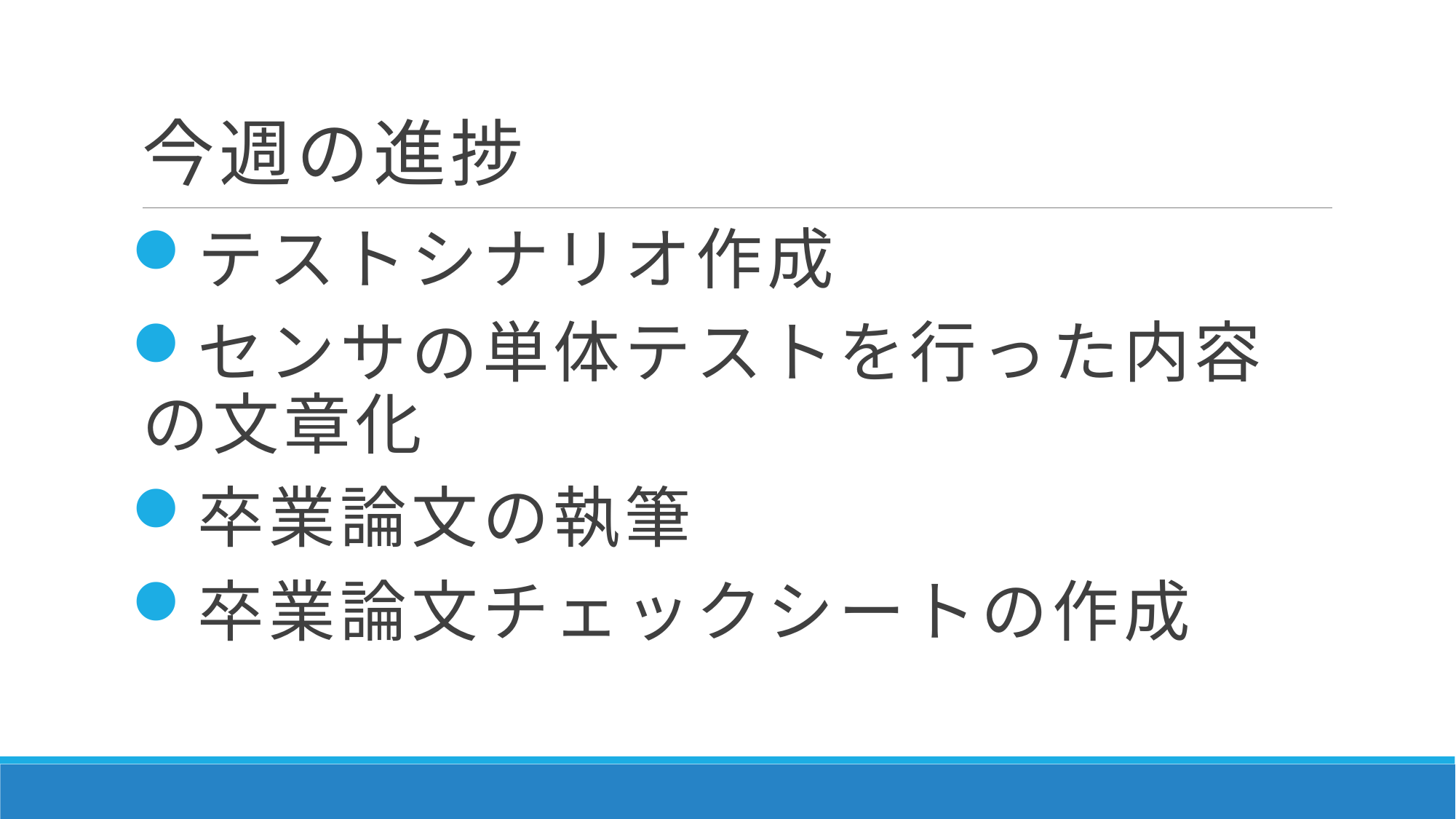

# 今週の進捗
テストシナリオ作成
センサの単体テストを行った内容の文章化
卒業論文の執筆
卒業論文チェックシートの作成